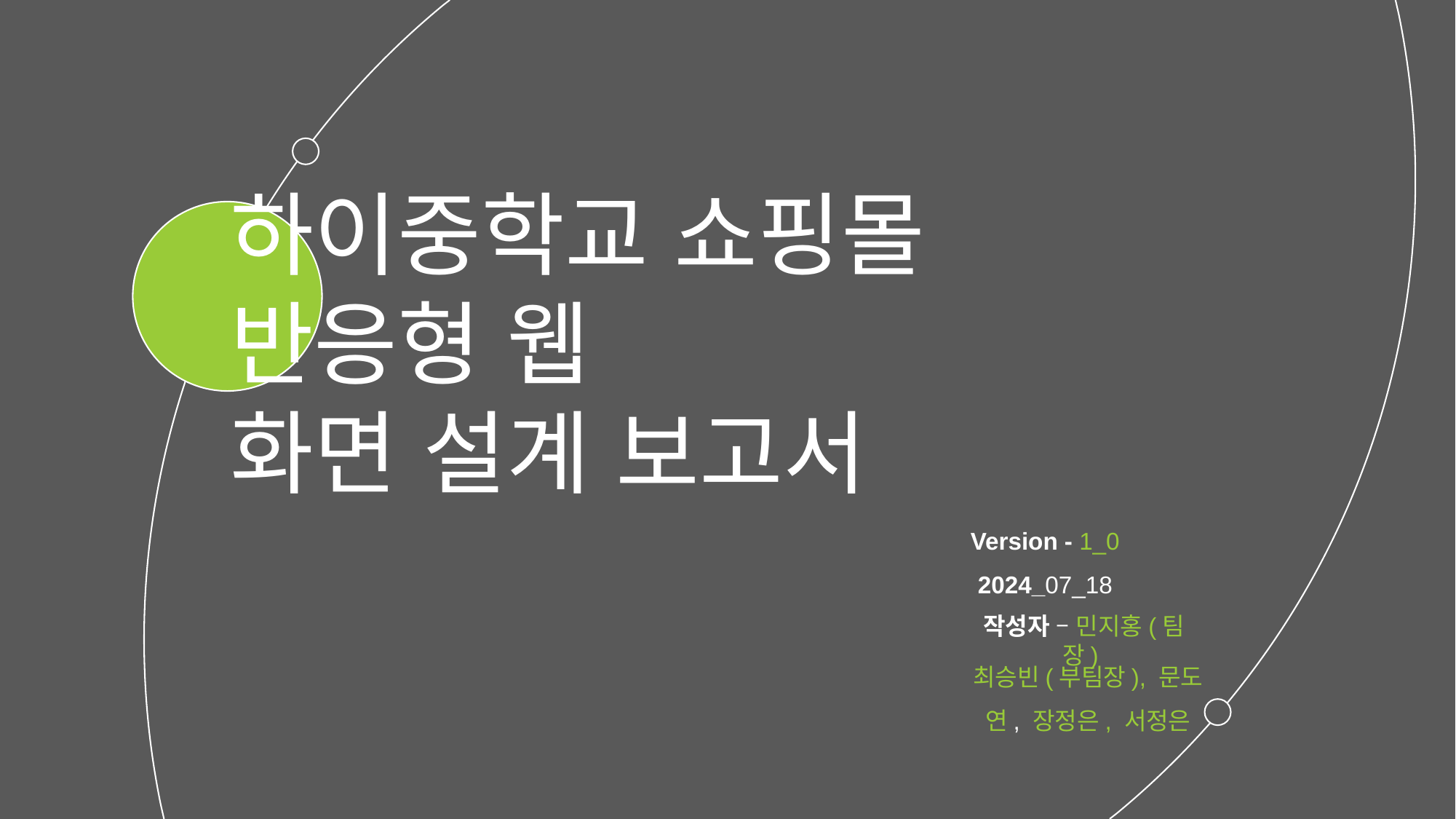

하이중학교 쇼핑몰
반응형 웹
화면 설계 보고서
Version - 1_0
2024_07_18
작성자 – 민지홍(팀장)
최승빈(부팀장), 문도연, 장정은, 서정은